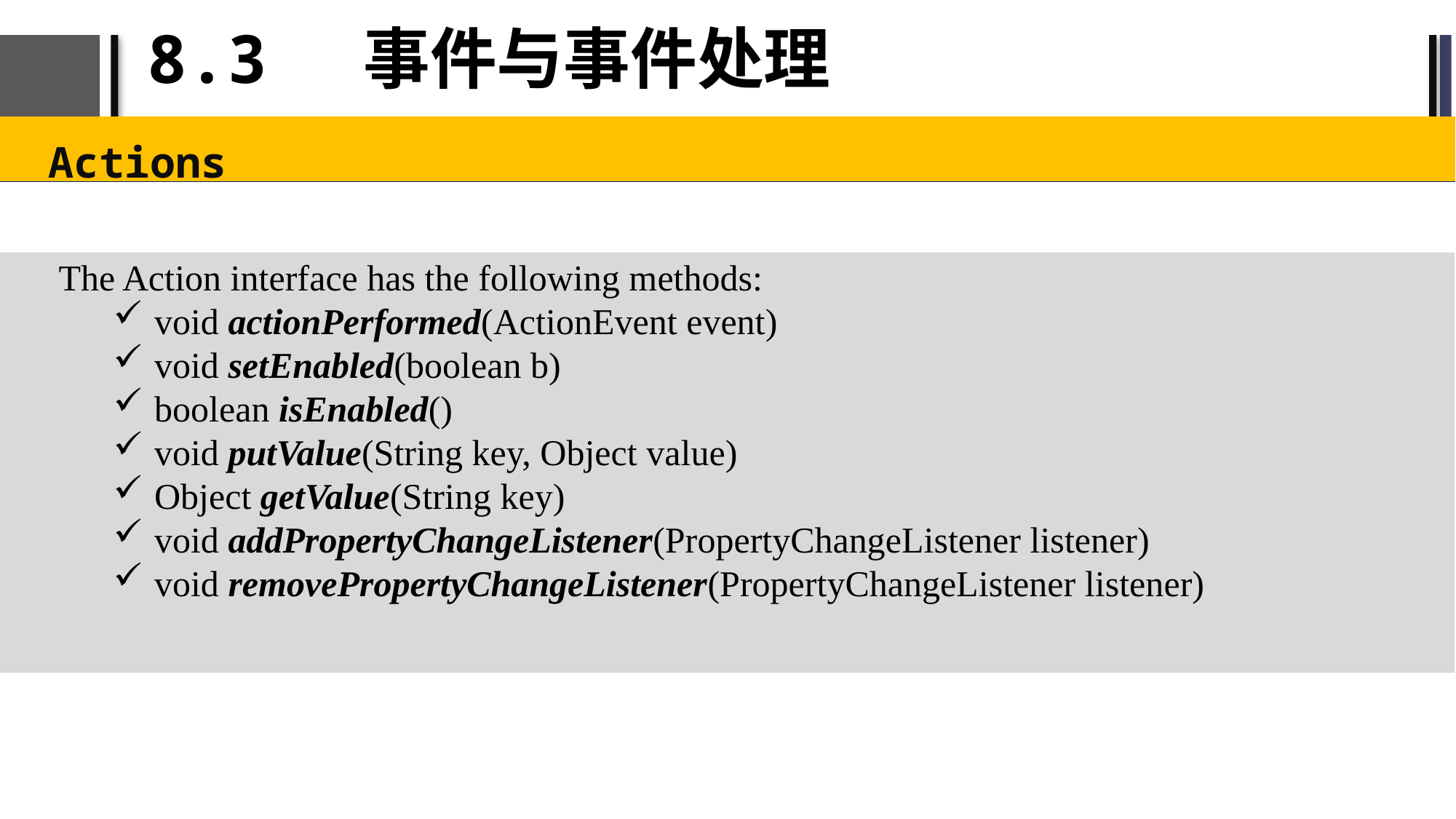

# 8.3  事件与事件处理

Actions

The Action interface has the following methods:
void actionPerformed(ActionEvent event)
void setEnabled(boolean b)
boolean isEnabled()
void putValue(String key, Object value)
Object getValue(String key)
void addPropertyChangeListener(PropertyChangeListener listener)
void removePropertyChangeListener(PropertyChangeListener listener)